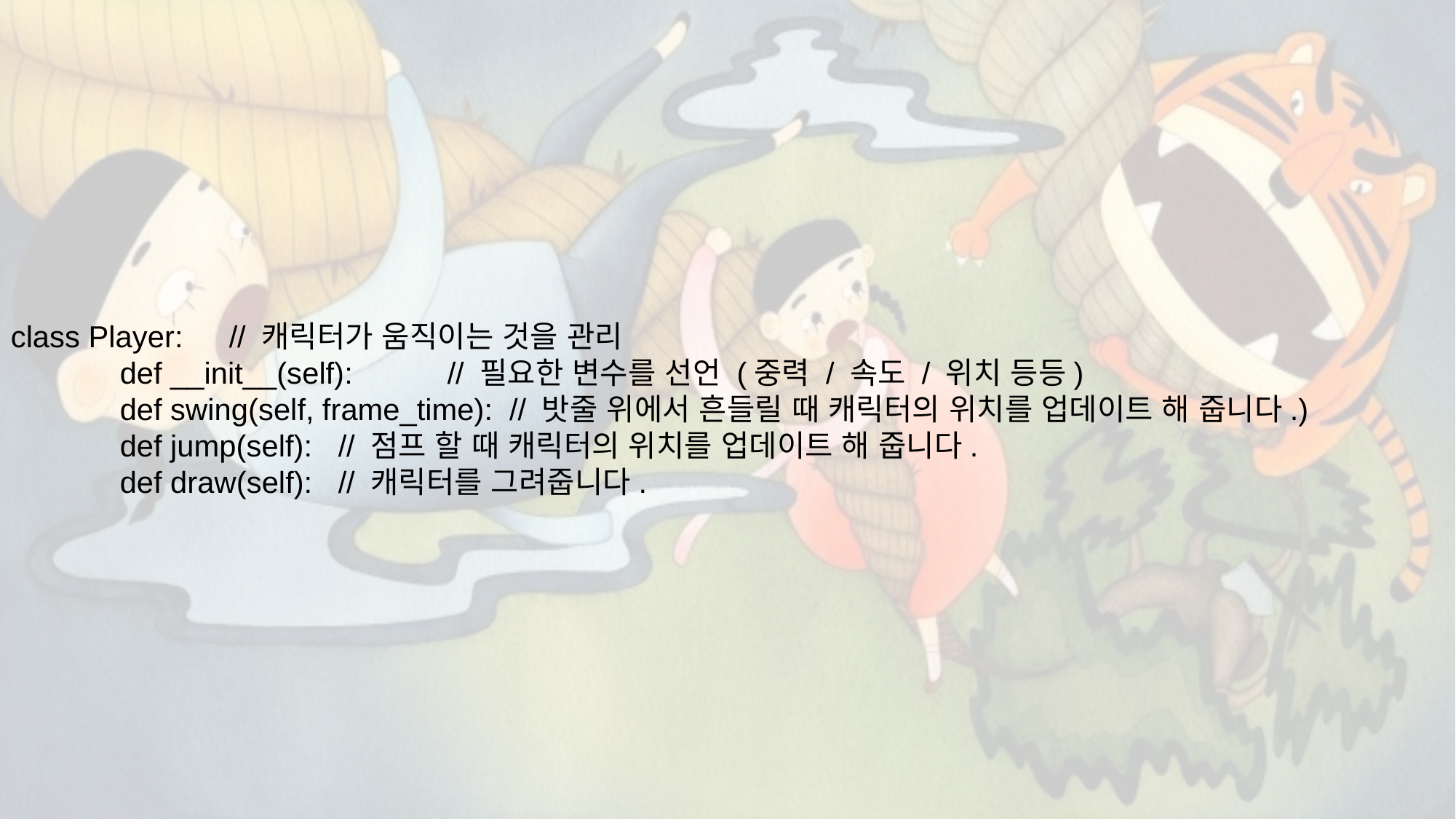

class Player:	// 캐릭터가 움직이는 것을 관리
	def __init__(self):	// 필요한 변수를 선언 (중력 / 속도 / 위치 등등)
	def swing(self, frame_time):  // 밧줄 위에서 흔들릴 때 캐릭터의 위치를 업데이트 해 줍니다.)
	def jump(self):	// 점프 할 때 캐릭터의 위치를 업데이트 해 줍니다.
	def draw(self):	// 캐릭터를 그려줍니다.